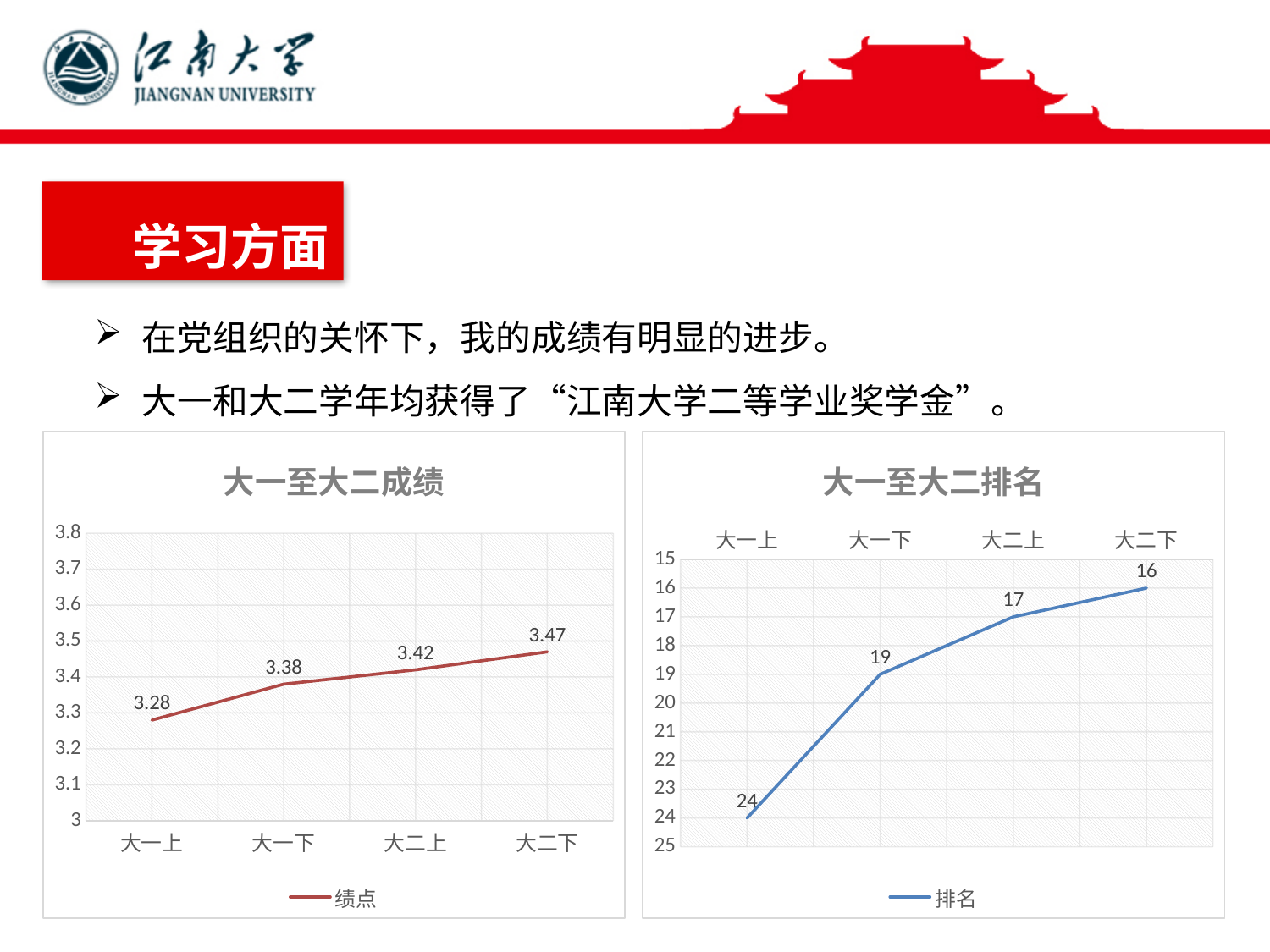

学习方面
在党组织的关怀下，我的成绩有明显的进步。
大一和大二学年均获得了“江南大学二等学业奖学金”。

### Chart: 大一至大二成绩

| Category | 绩点 |
|---|---|
| 大一上 | 3.28 |
| 大一下 | 3.38 |
| 大二上 | 3.42 |
| 大二下 | 3.47 |

### Chart: 大一至大二排名

| Category | 排名 |
|---|---|
| 大一上 | 24.0 |
| 大一下 | 19.0 |
| 大二上 | 17.0 |
| 大二下 | 16.0 |